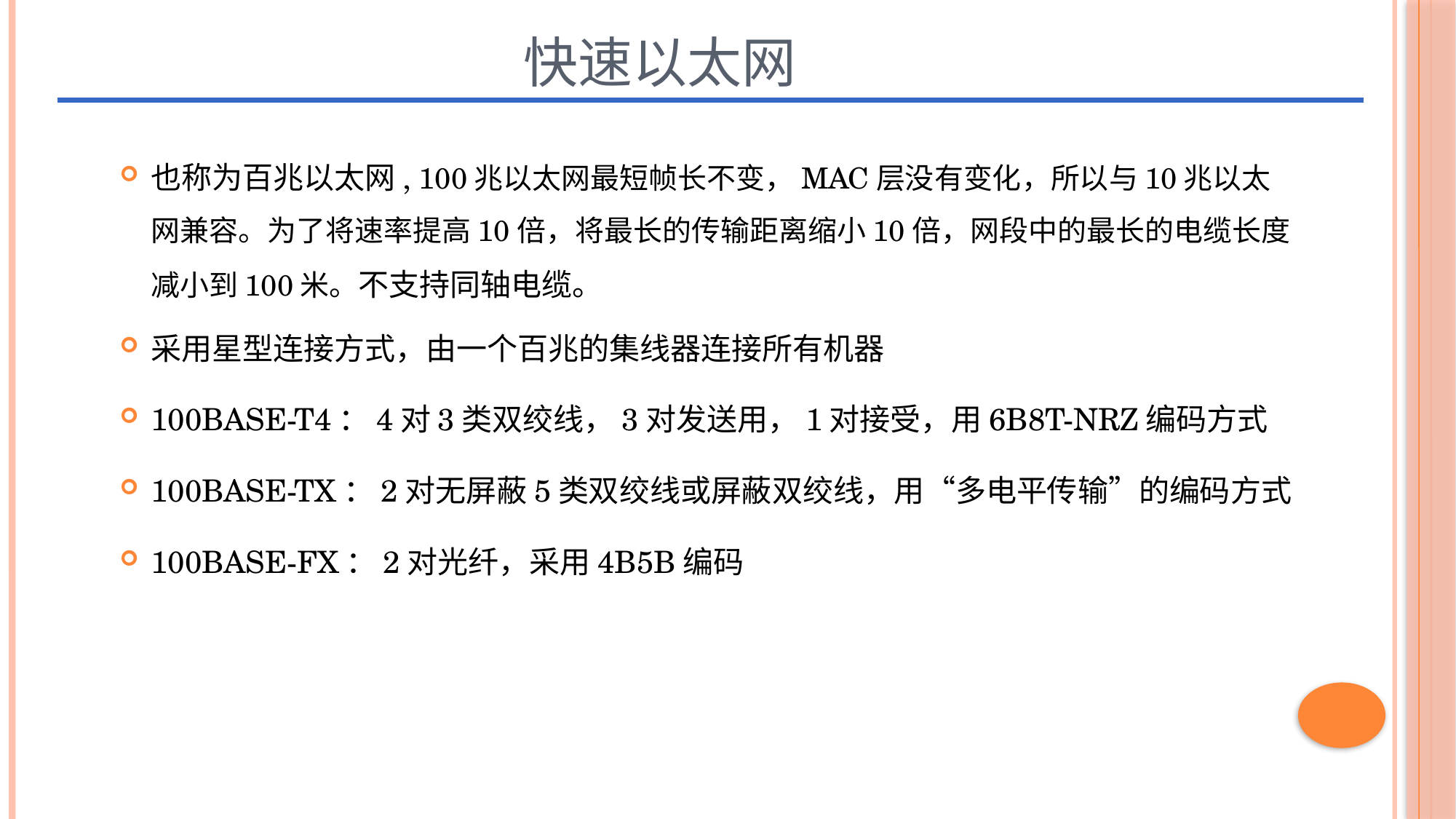

# 快速以太网
也称为百兆以太网, 100兆以太网最短帧长不变，MAC层没有变化，所以与10兆以太网兼容。为了将速率提高10倍，将最长的传输距离缩小10倍，网段中的最长的电缆长度减小到100米。不支持同轴电缆。
采用星型连接方式，由一个百兆的集线器连接所有机器
100BASE-T4：4对3类双绞线，3对发送用，1对接受，用6B8T-NRZ编码方式
100BASE-TX：2对无屏蔽5类双绞线或屏蔽双绞线，用“多电平传输”的编码方式
100BASE-FX：2对光纤，采用4B5B编码